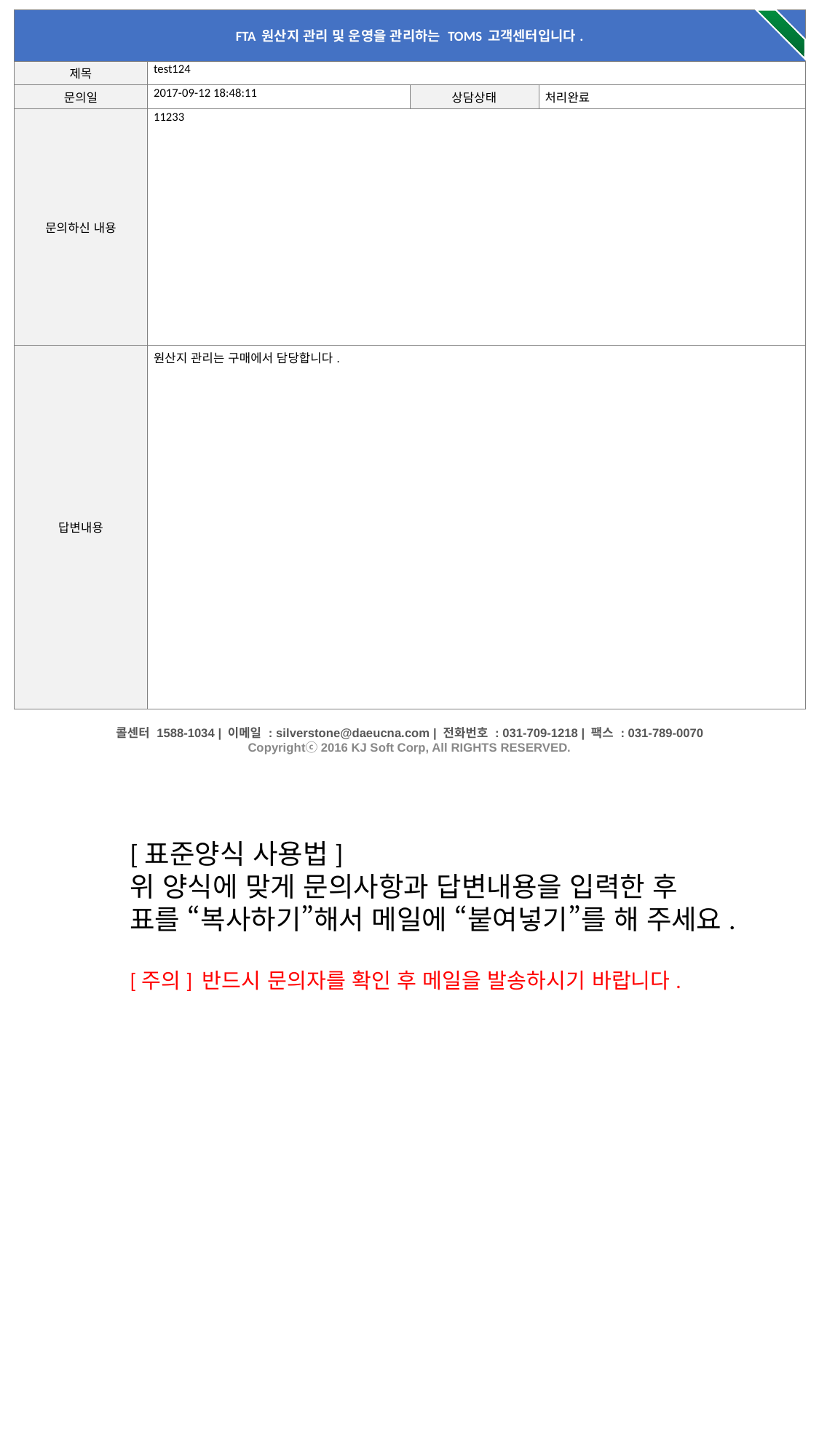

| FTA 원산지 관리 및 운영을 관리하는 TOMS 고객센터입니다. |  |  |  |
| --- | --- | --- | --- |
| 제목 | test124 |  |  |
| 문의일 | 2017-09-12 18:48:11 | 상담상태 | 처리완료 |
| 문의하신 내용 | 11233 |  |  |
| 답변내용 | 원산지 관리는 구매에서 담당합니다. |  |  |
| 콜센터 1588-1034 | 이메일 : silverstone@daeucna.com | 전화번호 : 031-709-1218 | 팩스 : 031-789-0070 Copyrightⓒ 2016 KJ Soft Corp, All RIGHTS RESERVED. |  |  |  |

[표준양식 사용법]
위 양식에 맞게 문의사항과 답변내용을 입력한 후
표를 “복사하기”해서 메일에 “붙여넣기”를 해 주세요.

[주의] 반드시 문의자를 확인 후 메일을 발송하시기 바랍니다.